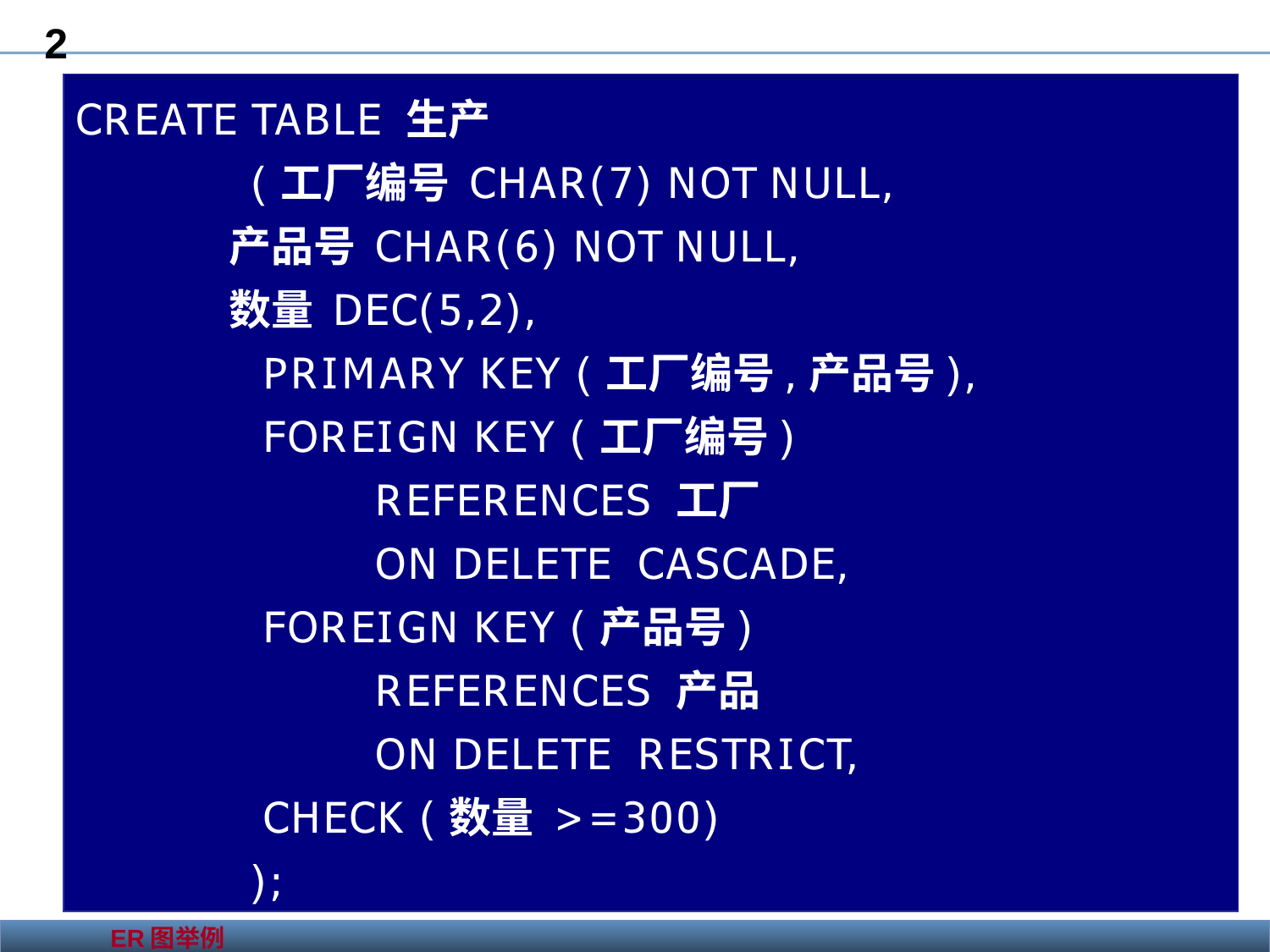

2
CREATE TABLE 生产
              (工厂编号 CHAR(7) NOT NULL,
               产品号 CHAR(6) NOT NULL,
               数量 DEC(5,2),
               PRIMARY KEY (工厂编号,产品号),
               FOREIGN KEY (工厂编号)
                        REFERENCES 工厂
                        ON DELETE  CASCADE,
               FOREIGN KEY (产品号)
                        REFERENCES 产品
                        ON DELETE  RESTRICT,
               CHECK (数量 >=300)
              );
              ER图举例